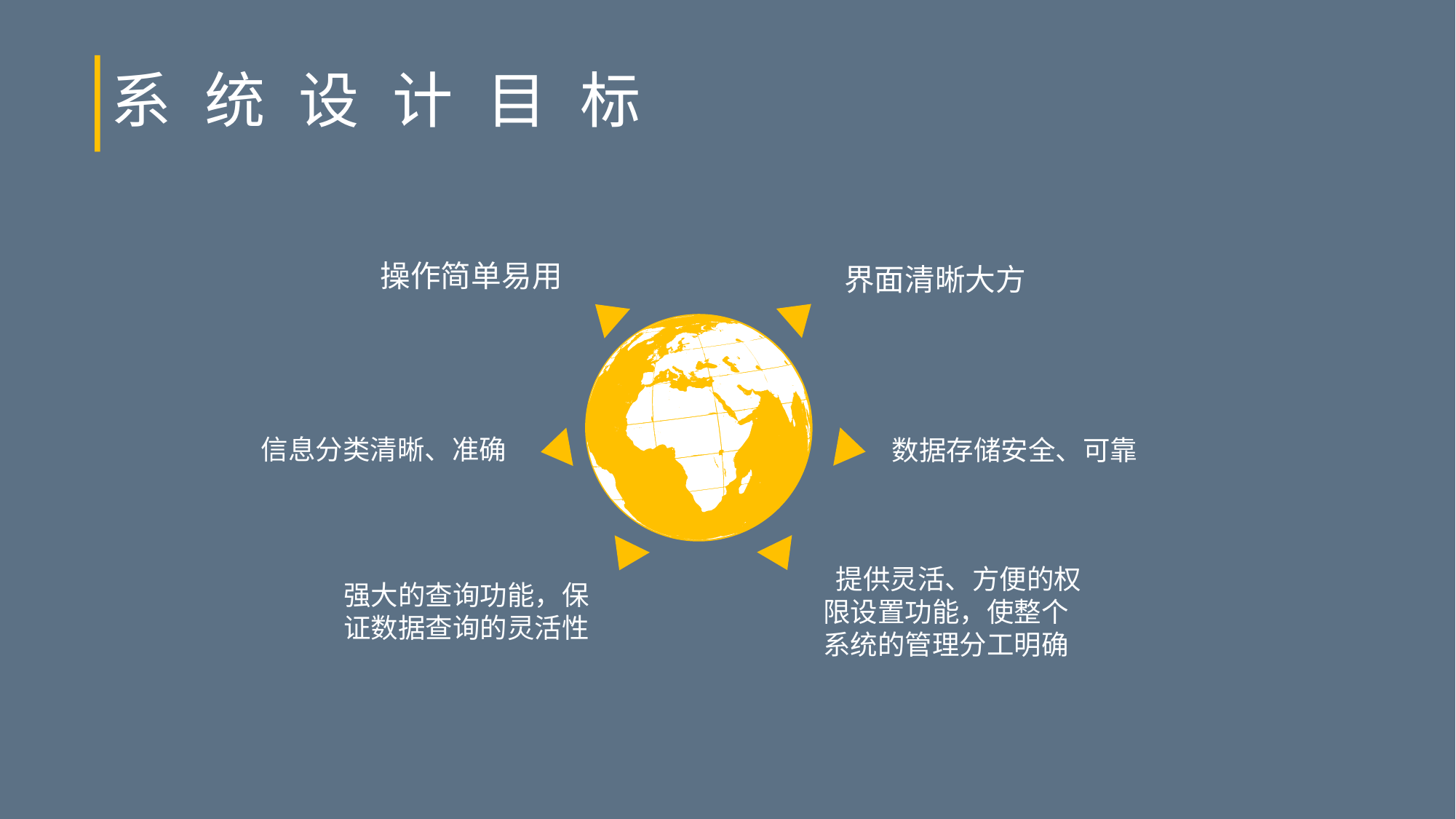

# 系统设计目标
操作简单易用
界面清晰大方

信息分类清晰、准确
数据存储安全、可靠

 提供灵活、方便的权限设置功能，使整个系统的管理分工明确
强大的查询功能，保证数据查询的灵活性